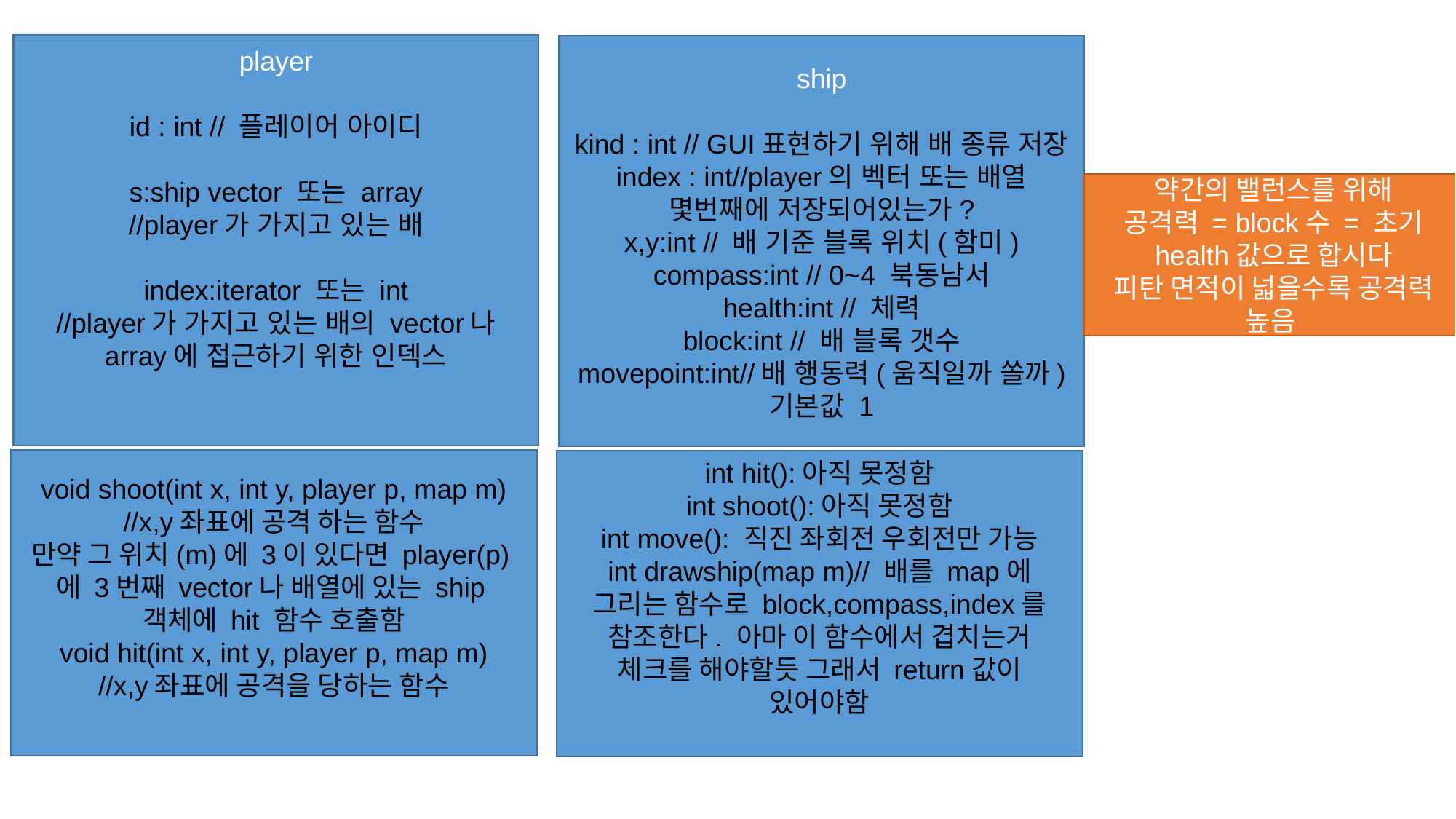

player

id : int // 플레이어 아이디

s:ship vector 또는 array
//player가 가지고 있는 배

index:iterator 또는 int
//player가 가지고 있는 배의 vector나 array에 접근하기 위한 인덱스

ship

kind : int // GUI표현하기 위해 배 종류 저장
index : int//player의 벡터 또는 배열 몇번째에 저장되어있는가?
x,y:int // 배 기준 블록 위치(함미)
compass:int // 0~4 북동남서
health:int // 체력
block:int // 배 블록 갯수
movepoint:int//배 행동력(움직일까 쏠까)
기본값 1
약간의 밸런스를 위해
공격력 = block수 = 초기 health값으로 합시다
피탄 면적이 넓을수록 공격력 높음
void shoot(int x, int y, player p, map m)
//x,y좌표에 공격 하는 함수
만약 그 위치(m)에 3이 있다면 player(p)에 3번째 vector나 배열에 있는 ship객체에 hit 함수 호출함
void hit(int x, int y, player p, map m)
//x,y좌표에 공격을 당하는 함수

int hit():아직 못정함
int shoot():아직 못정함
int move(): 직진 좌회전 우회전만 가능
int drawship(map m)// 배를 map에 그리는 함수로 block,compass,index를 참조한다. 아마 이 함수에서 겹치는거 체크를 해야할듯 그래서 return값이 있어야함